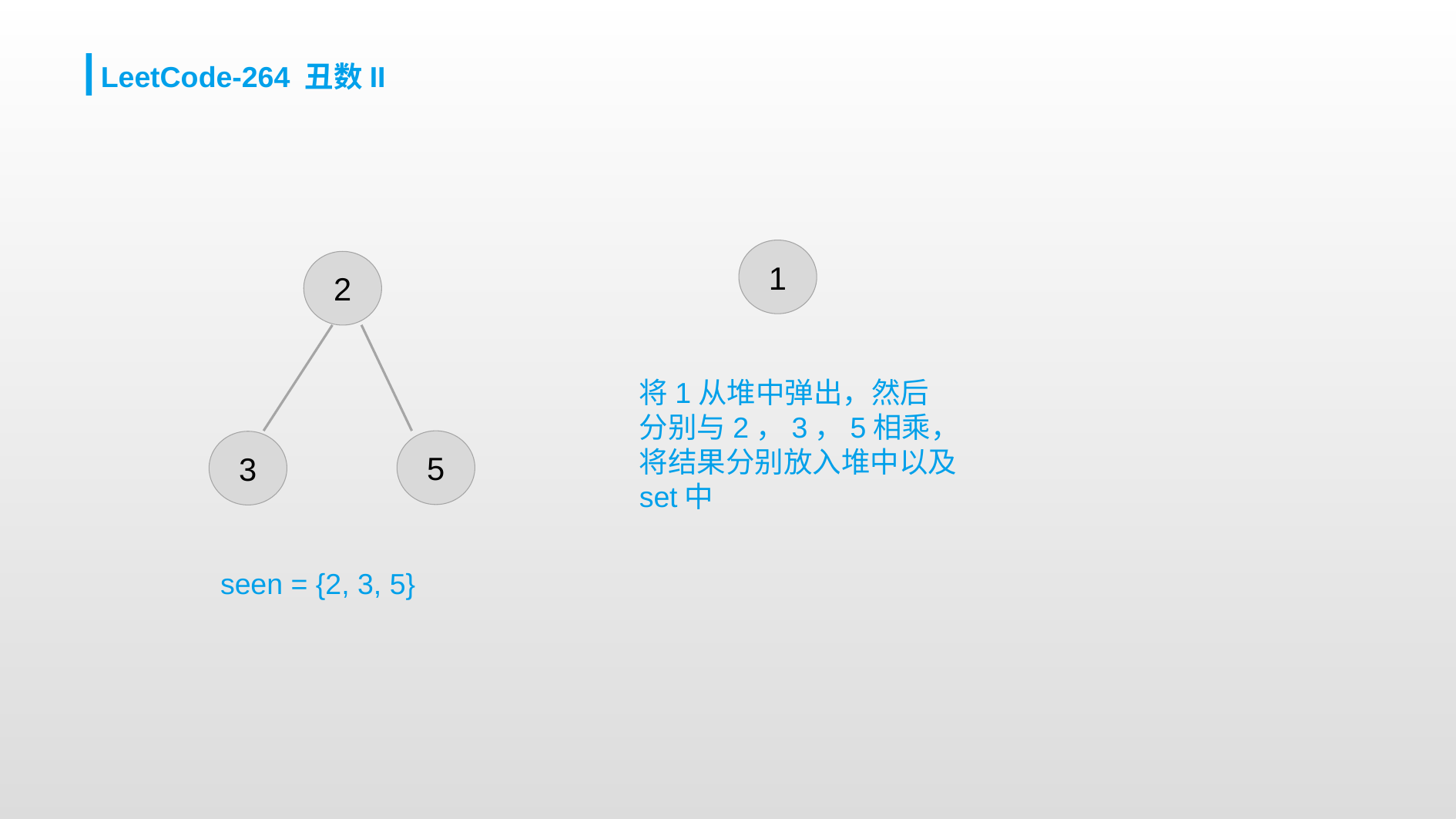

LeetCode-264 丑数II
1
2
将1从堆中弹出，然后分别与2，3，5相乘，将结果分别放入堆中以及set中
5
3
seen = {2, 3, 5}